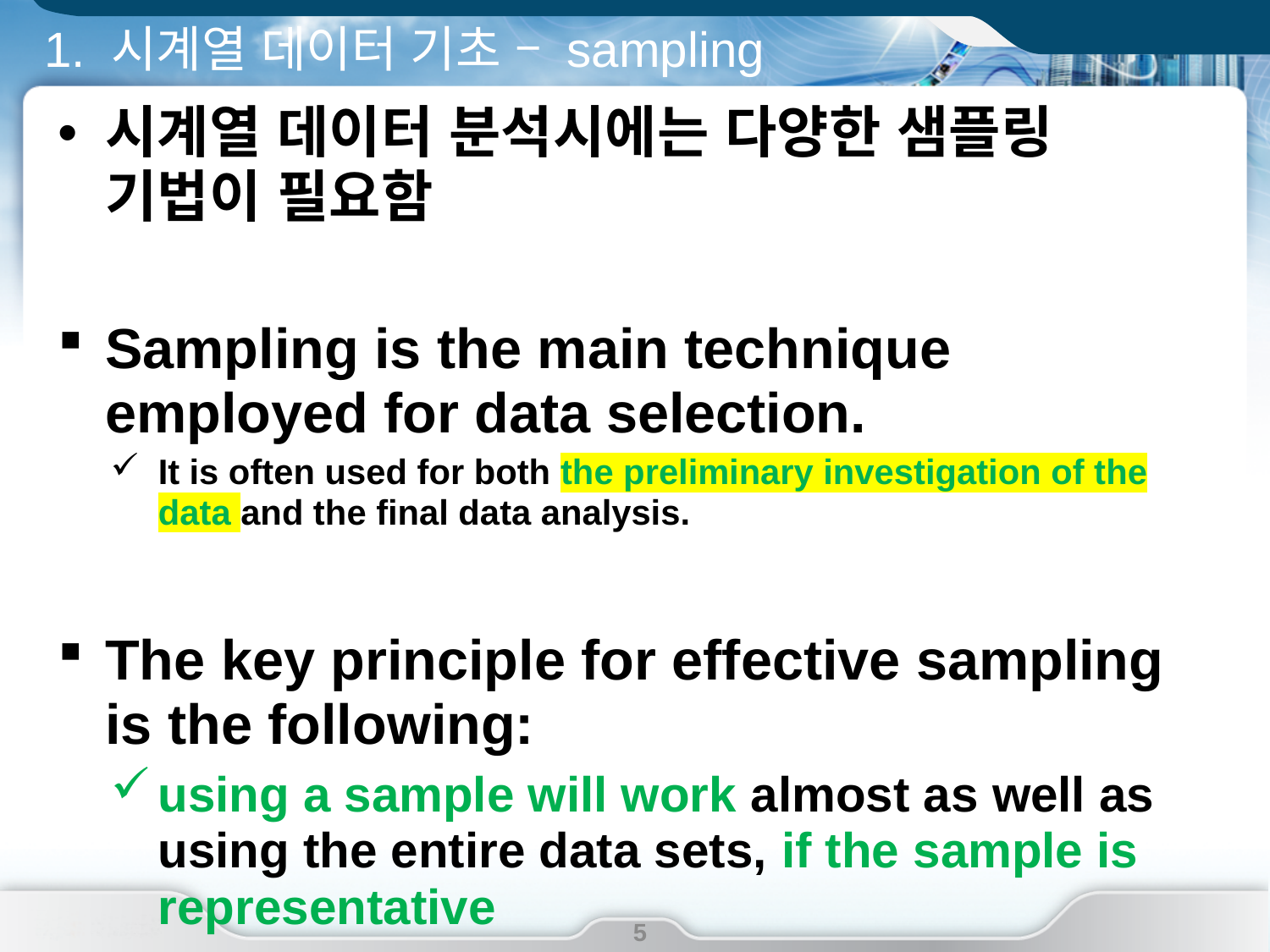

# 1. 시계열 데이터 기초 – sampling
시계열 데이터 분석시에는 다양한 샘플링 기법이 필요함

Sampling is the main technique employed for data selection.
It is often used for both the preliminary investigation of the data and the final data analysis.

The key principle for effective sampling is the following:
using a sample will work almost as well as using the entire data sets, if the sample is representative
A sample is representative if it has approximately the same property (of interest) as the original set of data

5